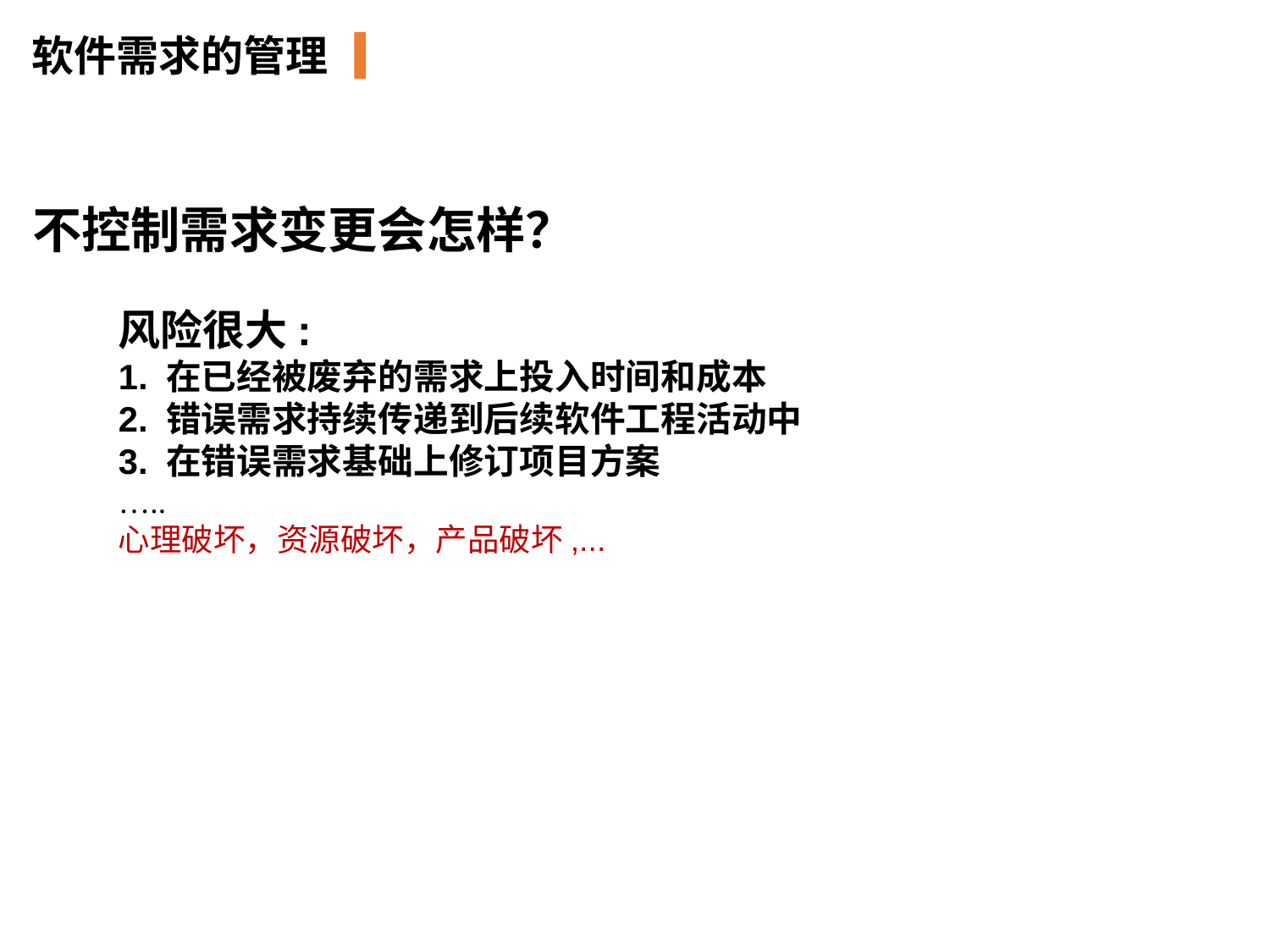

软件需求的管理

不控制需求变更会怎样？
风险很大:
1. 在已经被废弃的需求上投入时间和成本
2. 错误需求持续传递到后续软件工程活动中
3. 在错误需求基础上修订项目方案
…..
心理破坏，资源破坏，产品破坏,...